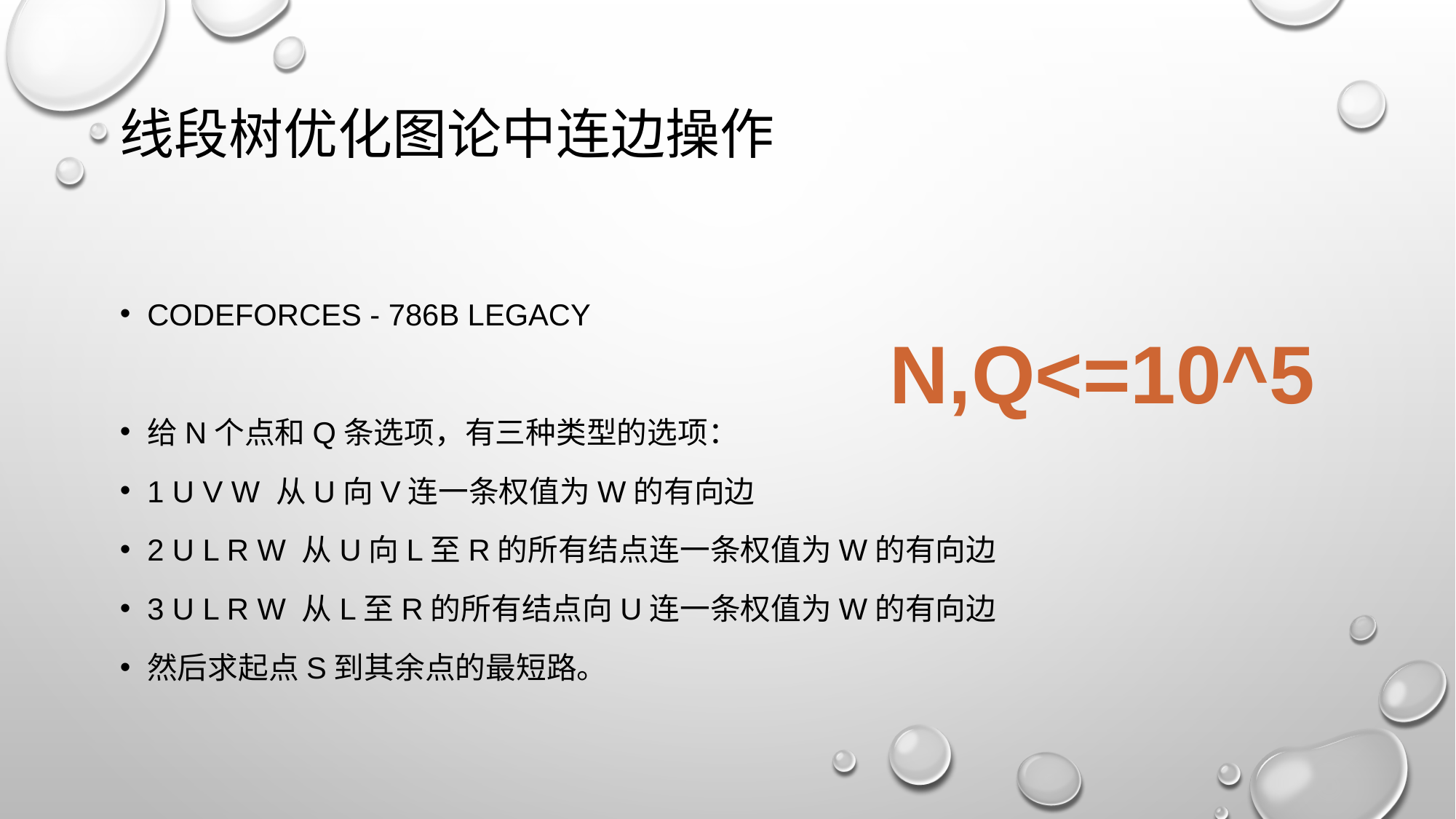

# 线段树优化图论中连边操作
CodeForces - 786B Legacy

给N个点和Q条选项，有三种类型的选项：
1 u v w 从u向v连一条权值为w的有向边
2 u L R w 从u向L至R的所有结点连一条权值为w的有向边
3 u L R w 从L至R的所有结点向u连一条权值为w的有向边
然后求起点s到其余点的最短路。

N,Q<=10^5